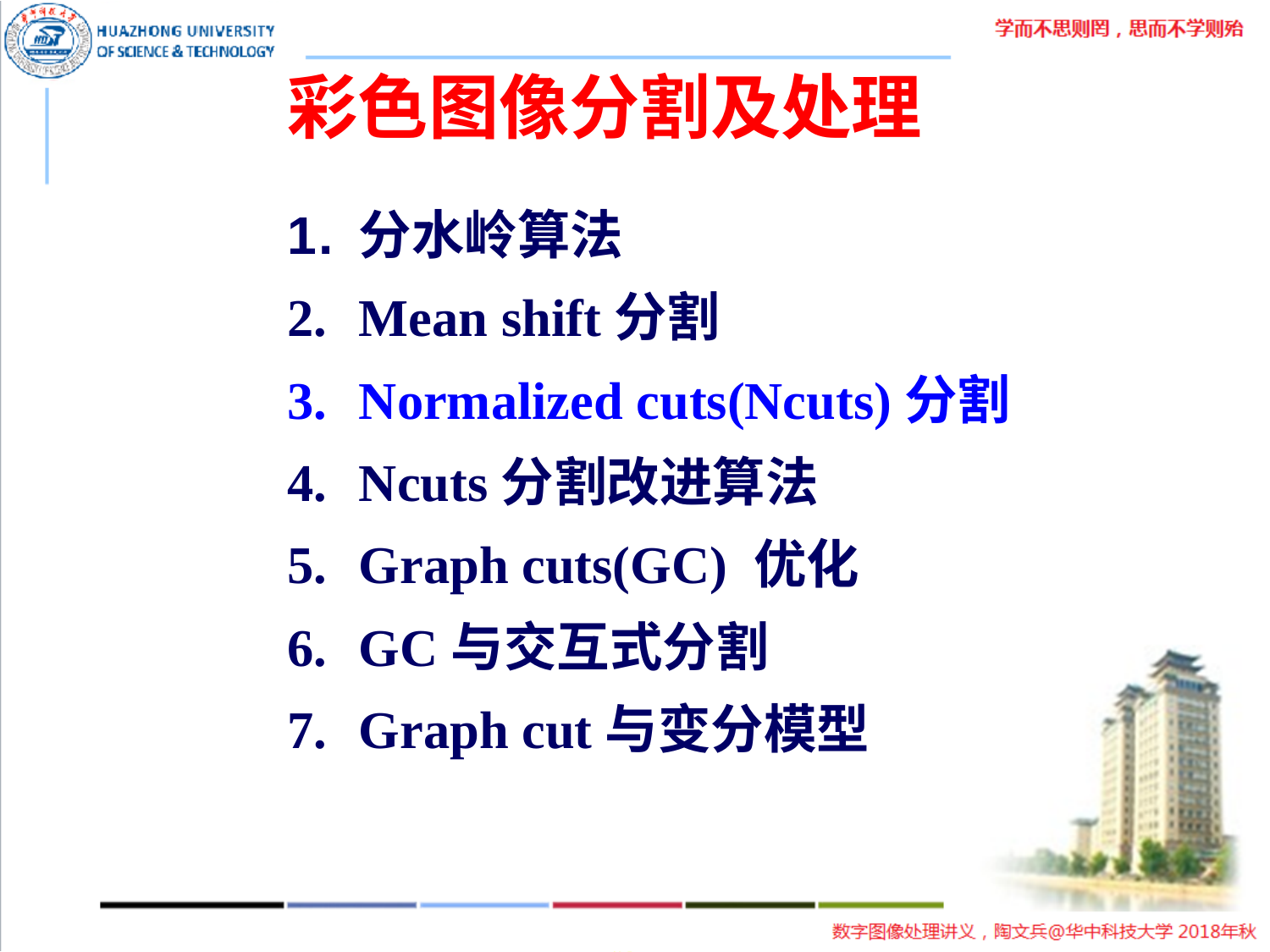

彩色图像分割及处理
分水岭算法
Mean shift分割
Normalized cuts(Ncuts)分割
Ncuts分割改进算法
Graph cuts(GC) 优化
GC与交互式分割
Graph cut与变分模型